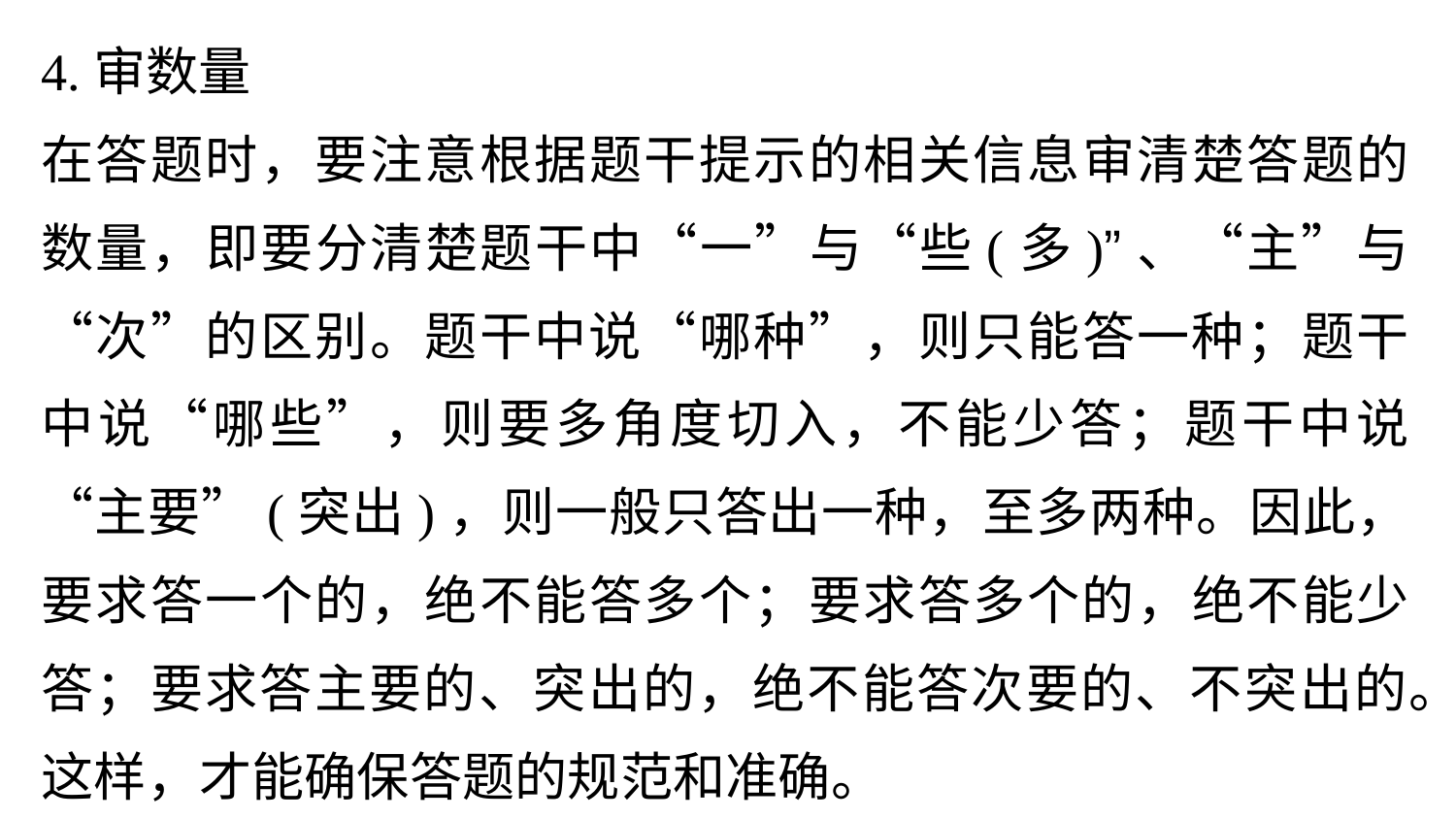

4.审数量
在答题时，要注意根据题干提示的相关信息审清楚答题的数量，即要分清楚题干中“一”与“些(多)”、“主”与“次”的区别。题干中说“哪种”，则只能答一种；题干中说“哪些”，则要多角度切入，不能少答；题干中说“主要”(突出)，则一般只答出一种，至多两种。因此，要求答一个的，绝不能答多个；要求答多个的，绝不能少答；要求答主要的、突出的，绝不能答次要的、不突出的。这样，才能确保答题的规范和准确。